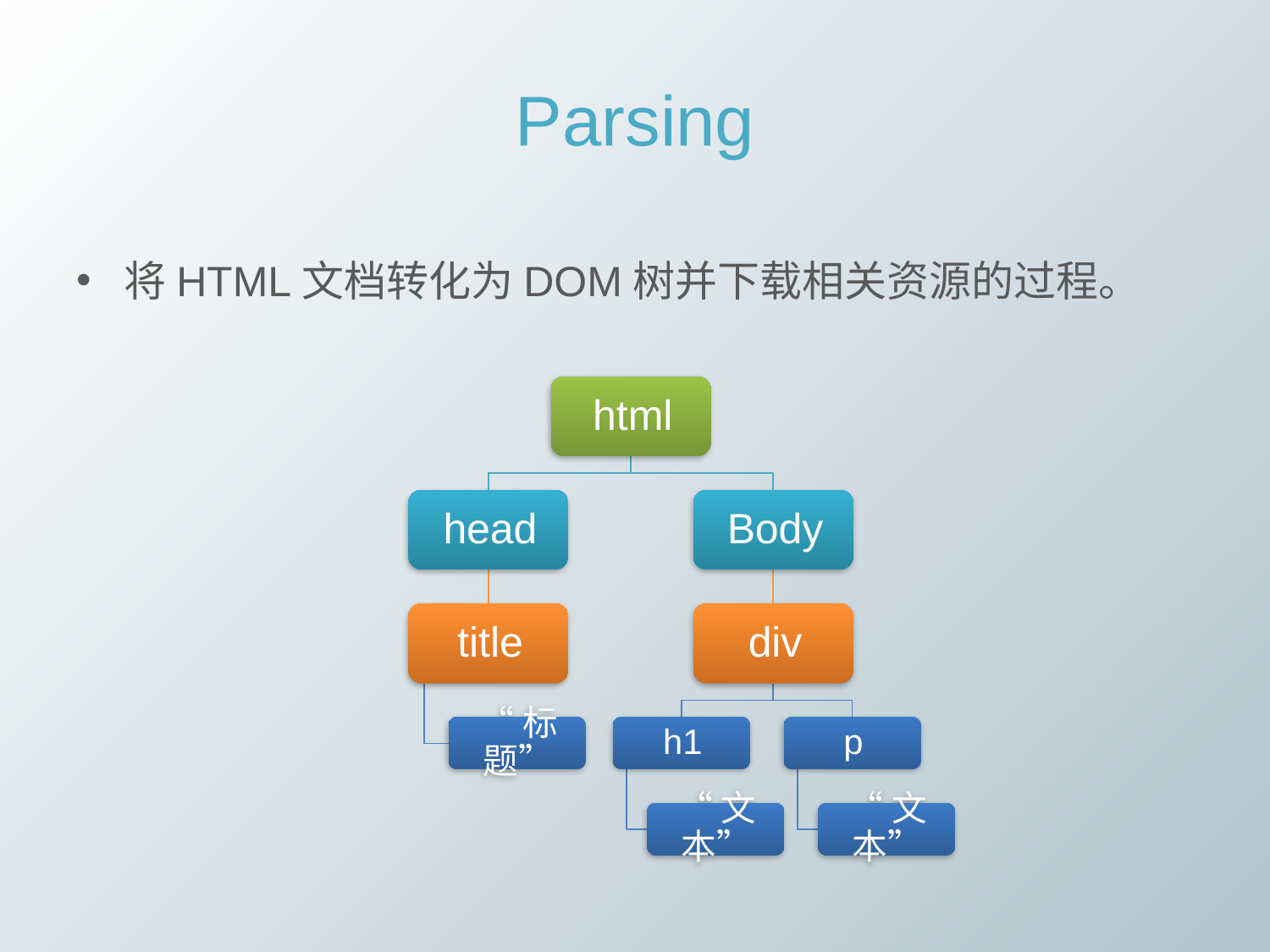

# Parsing
将HTML文档转化为DOM树并下载相关资源的过程。
html
head
title
“标题”
Body
div
h1
“文本”
p
“文本”